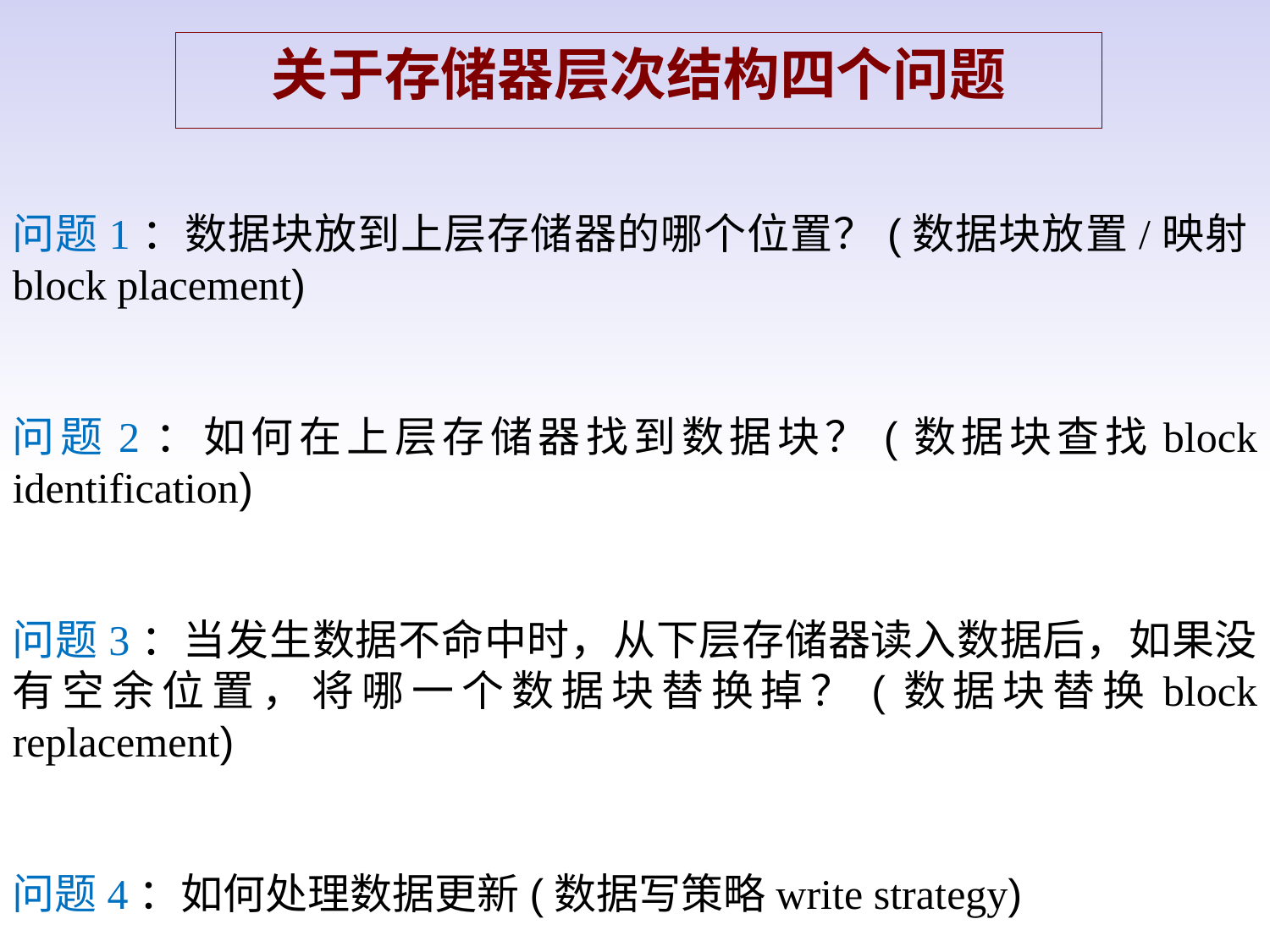

关于存储器层次结构四个问题
问题1：数据块放到上层存储器的哪个位置？(数据块放置/映射block placement)

问题2：如何在上层存储器找到数据块？(数据块查找block identification)

问题3：当发生数据不命中时，从下层存储器读入数据后，如果没有空余位置，将哪一个数据块替换掉？(数据块替换block replacement)

问题4：如何处理数据更新(数据写策略write strategy)